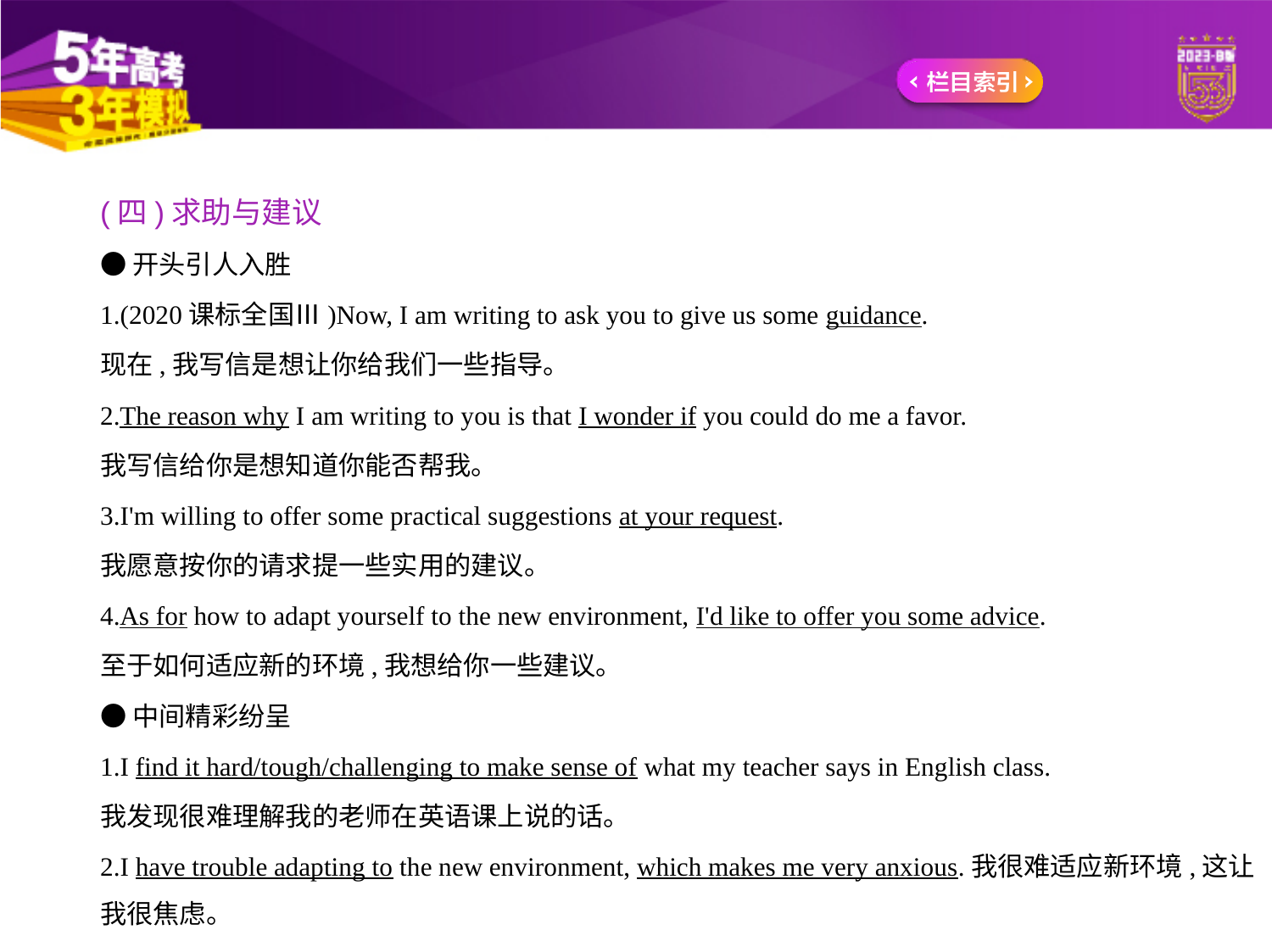

(四)求助与建议
●开头引人入胜
1.(2020课标全国Ⅲ)Now, I am writing to ask you to give us some guidance.
现在,我写信是想让你给我们一些指导。
2.The reason why I am writing to you is that I wonder if you could do me a favor.
我写信给你是想知道你能否帮我。
3.I'm willing to offer some practical suggestions at your request.
我愿意按你的请求提一些实用的建议。
4.As for how to adapt yourself to the new environment, I'd like to offer you some advice.
至于如何适应新的环境,我想给你一些建议。
●中间精彩纷呈
1.I find it hard/tough/challenging to make sense of what my teacher says in English class.
我发现很难理解我的老师在英语课上说的话。
2.I have trouble adapting to the new environment, which makes me very anxious.我很难适应新环境,这让我很焦虑。